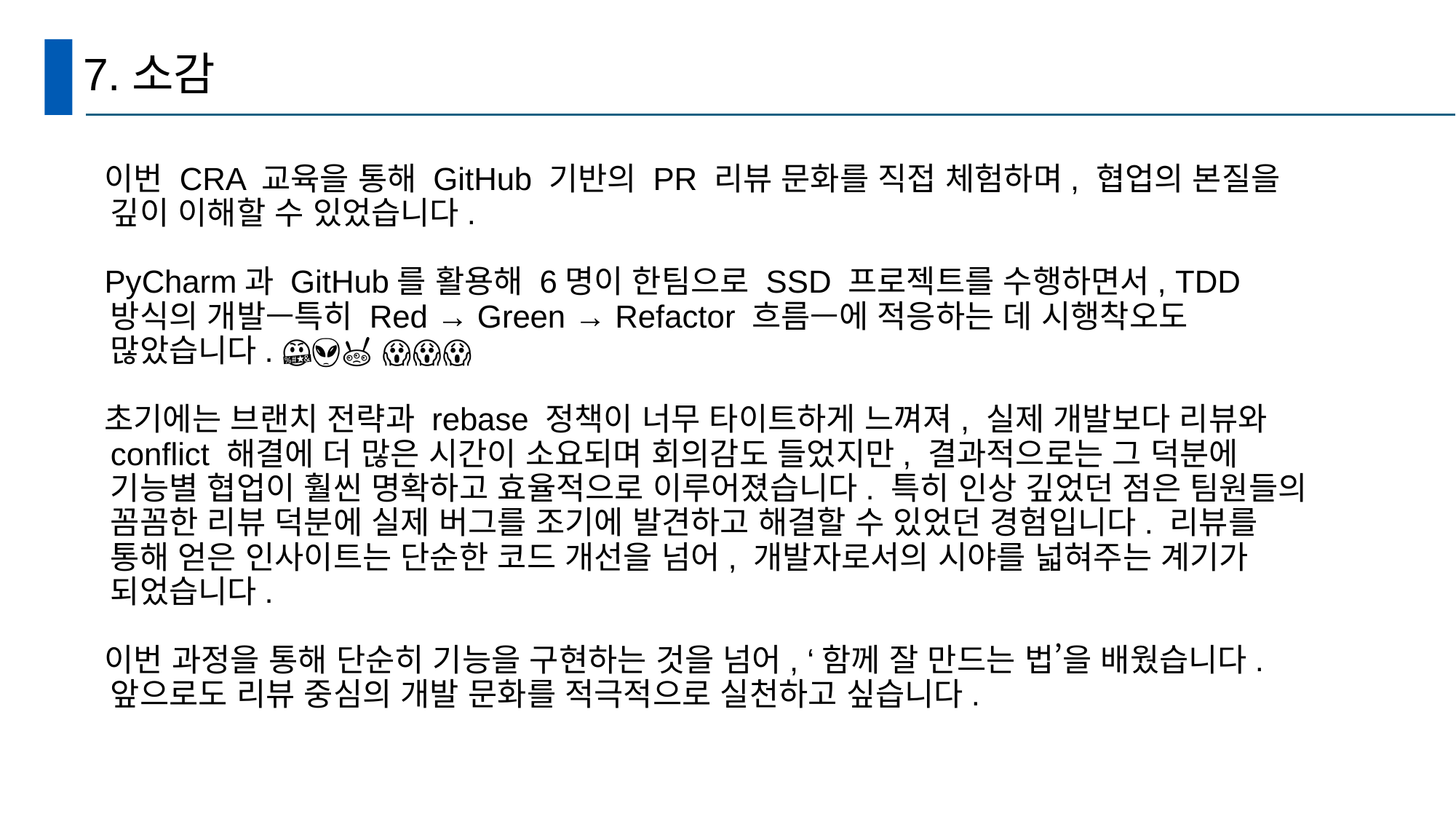

# 7.소감
이번 CRA 교육을 통해 GitHub 기반의 PR 리뷰 문화를 직접 체험하며, 협업의 본질을 깊이 이해할 수 있었습니다.

PyCharm과 GitHub를 활용해 6명이 한팀으로 SSD 프로젝트를 수행하면서, TDD 방식의 개발—특히 Red → Green → Refactor 흐름—에 적응하는 데 시행착오도 많았습니다. 🤬👽👾 😱😱😱

초기에는 브랜치 전략과 rebase 정책이 너무 타이트하게 느껴져, 실제 개발보다 리뷰와 conflict 해결에 더 많은 시간이 소요되며 회의감도 들었지만, 결과적으로는 그 덕분에 기능별 협업이 훨씬 명확하고 효율적으로 이루어졌습니다. 특히 인상 깊었던 점은 팀원들의 꼼꼼한 리뷰 덕분에 실제 버그를 조기에 발견하고 해결할 수 있었던 경험입니다. 리뷰를 통해 얻은 인사이트는 단순한 코드 개선을 넘어, 개발자로서의 시야를 넓혀주는 계기가 되었습니다.

이번 과정을 통해 단순히 기능을 구현하는 것을 넘어, ‘함께 잘 만드는 법’을 배웠습니다. 앞으로도 리뷰 중심의 개발 문화를 적극적으로 실천하고 싶습니다.